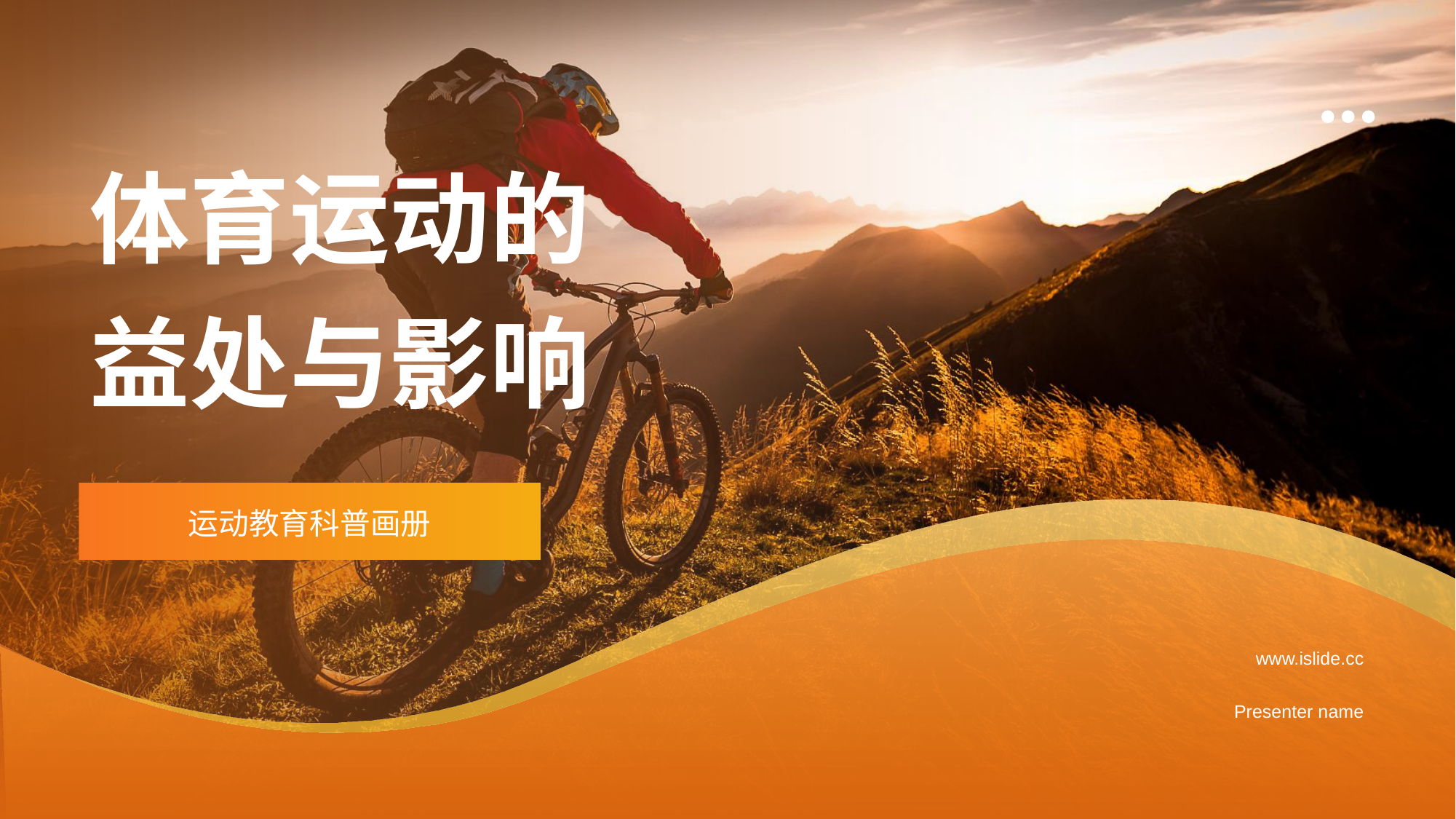

# 体育运动的 益处与影响
运动教育科普画册
www.islide.cc
Presenter name